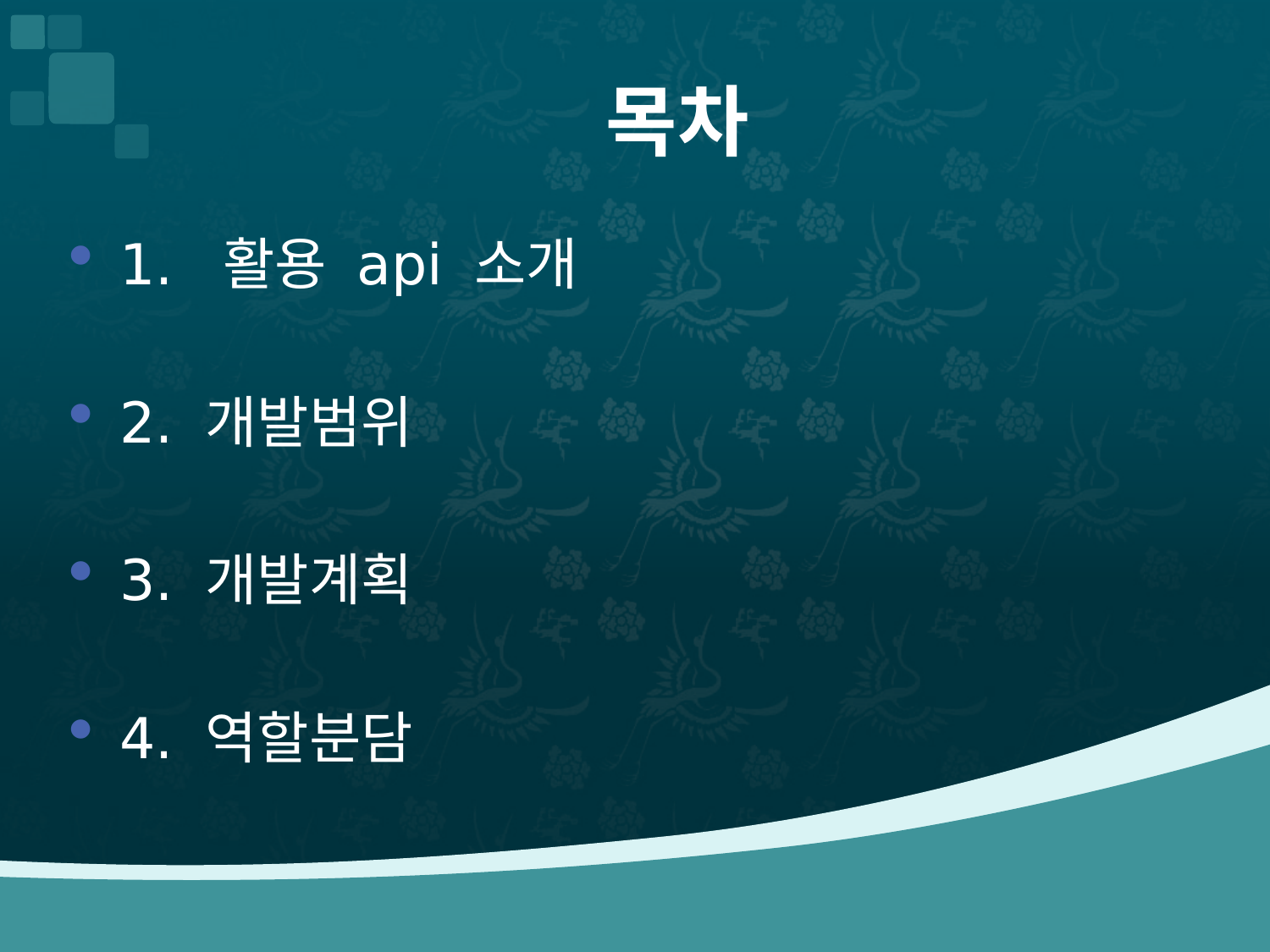

# 목차
1.  활용 api 소개

2. 개발범위

3. 개발계획

4. 역할분담